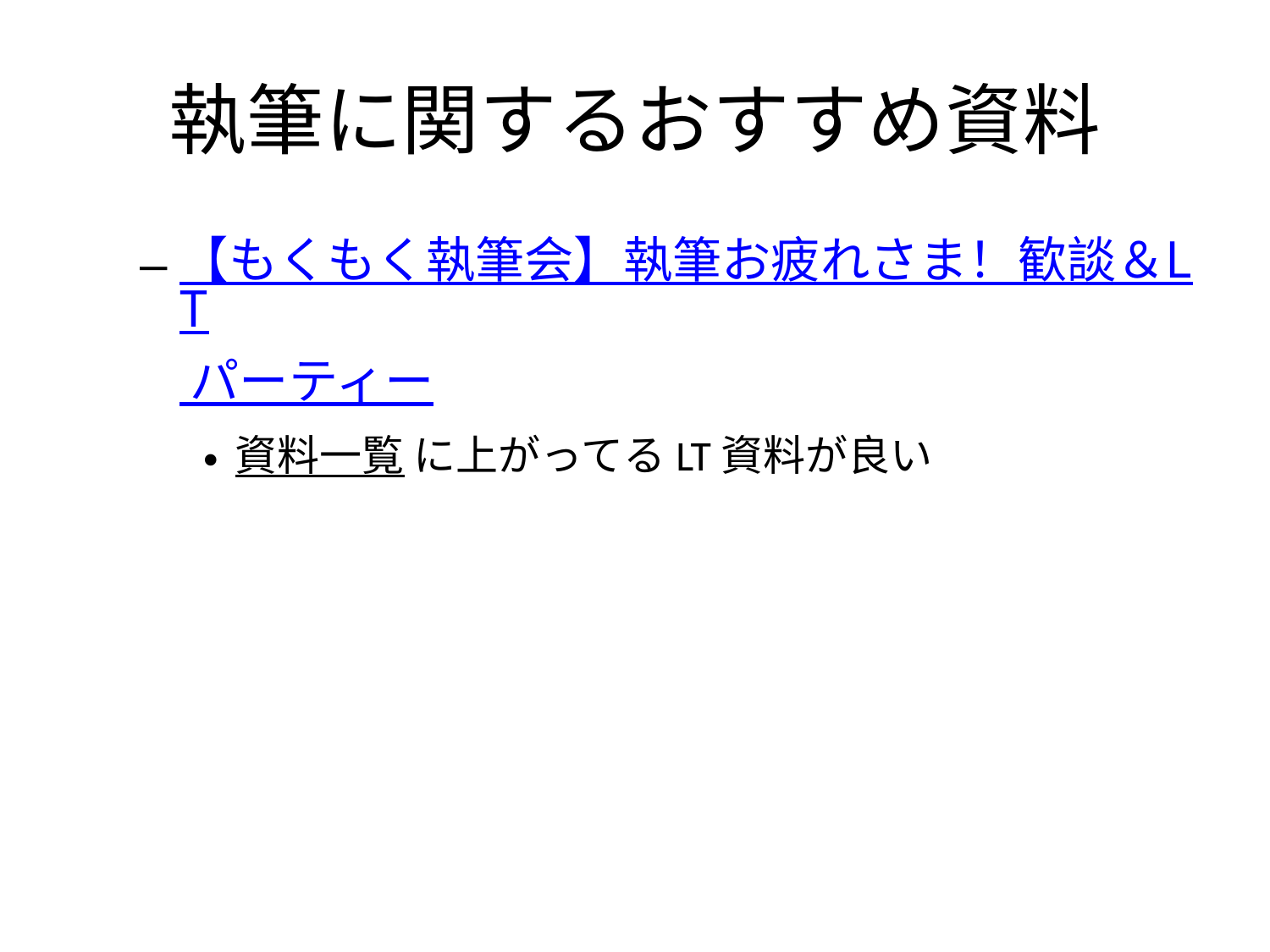

# 執筆に関するおすすめ資料
【もくもく執筆会】執筆お疲れさま！歓談＆LT パーティー
資料一覧 に上がってるLT資料が良い